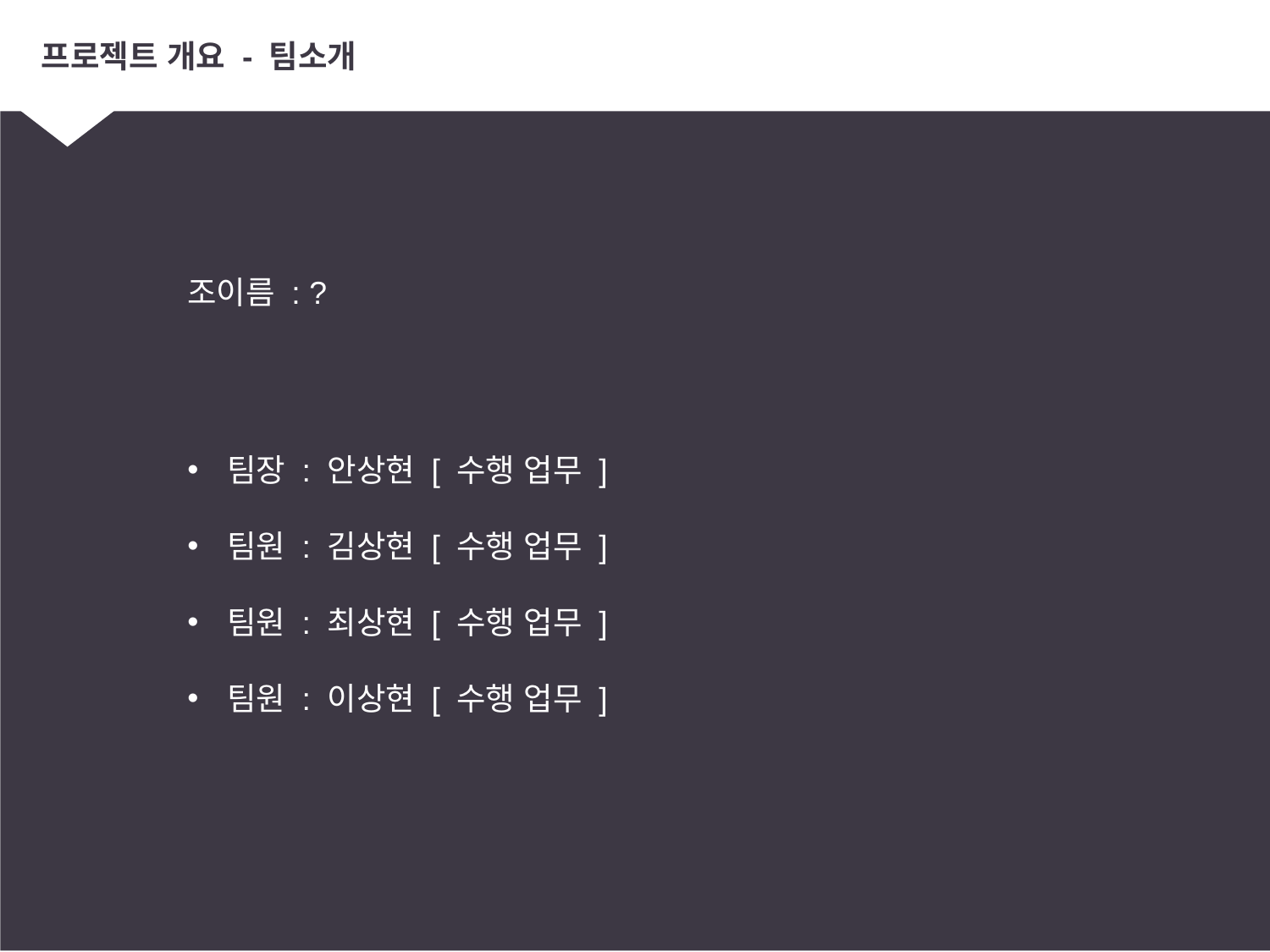

# 프로젝트 개요 - 팀소개
조이름 : ?

팀장 : 안상현 [ 수행 업무 ]
팀원 : 김상현 [ 수행 업무 ]
팀원 : 최상현 [ 수행 업무 ]
팀원 : 이상현 [ 수행 업무 ]